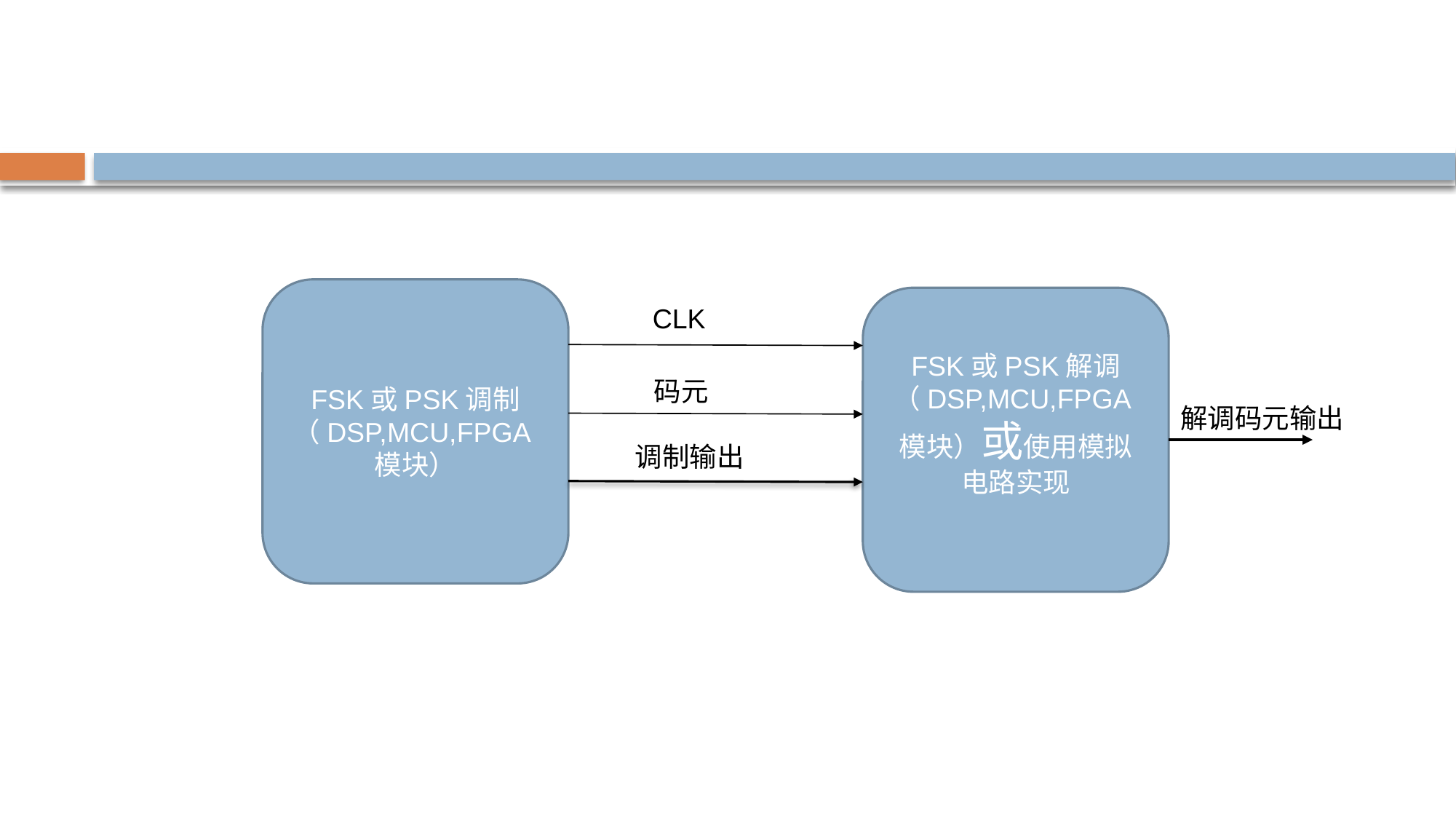

#
FSK或PSK调制
（DSP,MCU,FPGA模块）
FSK或PSK解调
（DSP,MCU,FPGA模块）或使用模拟电路实现

CLK
码元
解调码元输出
调制输出